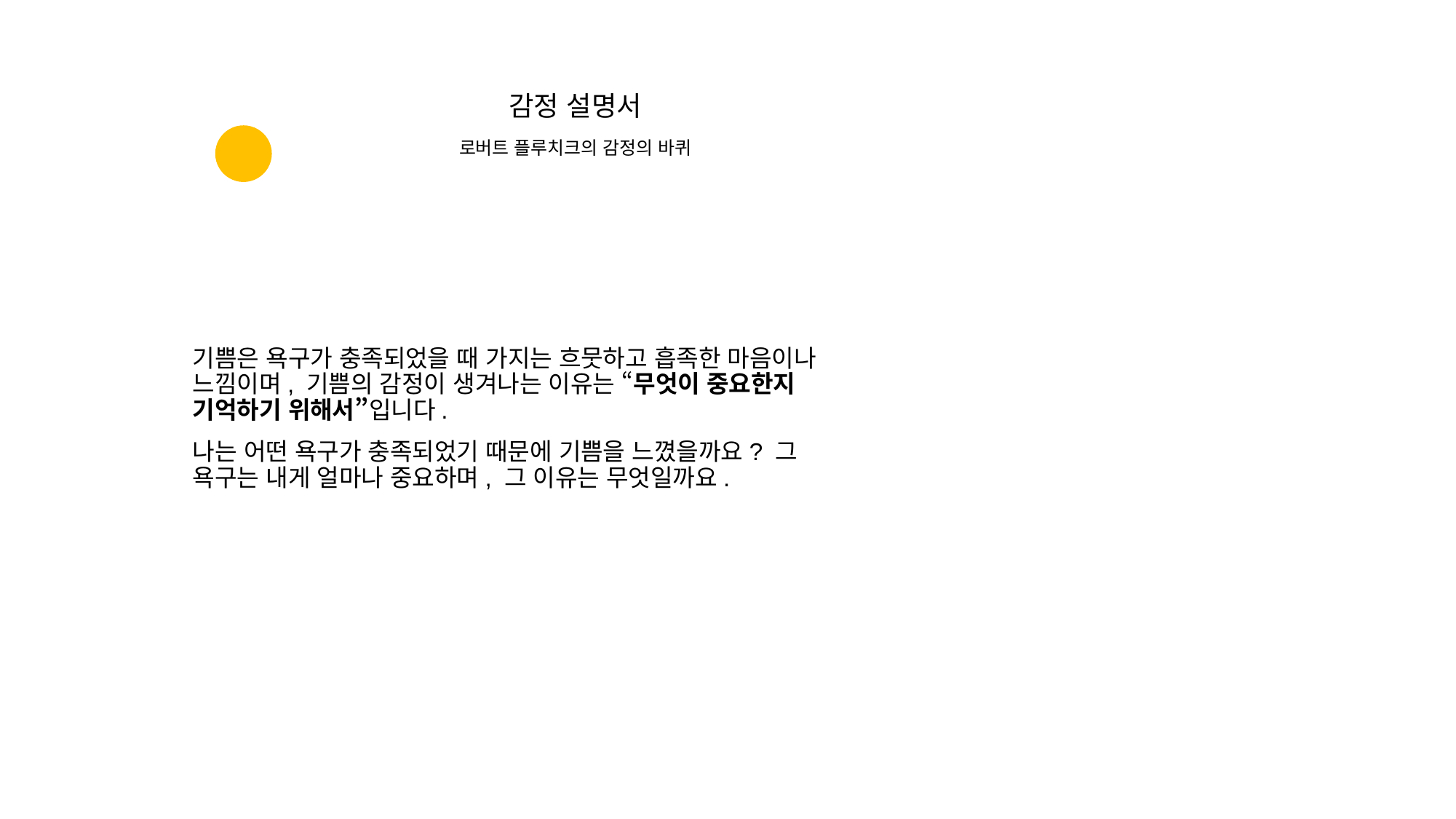

감정 설명서

로버트 플루치크의 감정의 바퀴

기쁨은 욕구가 충족되었을 때 가지는 흐뭇하고 흡족한 마음이나 느낌이며, 기쁨의 감정이 생겨나는 이유는 “무엇이 중요한지 기억하기 위해서”입니다.
나는 어떤 욕구가 충족되었기 때문에 기쁨을 느꼈을까요? 그 욕구는 내게 얼마나 중요하며, 그 이유는 무엇일까요.